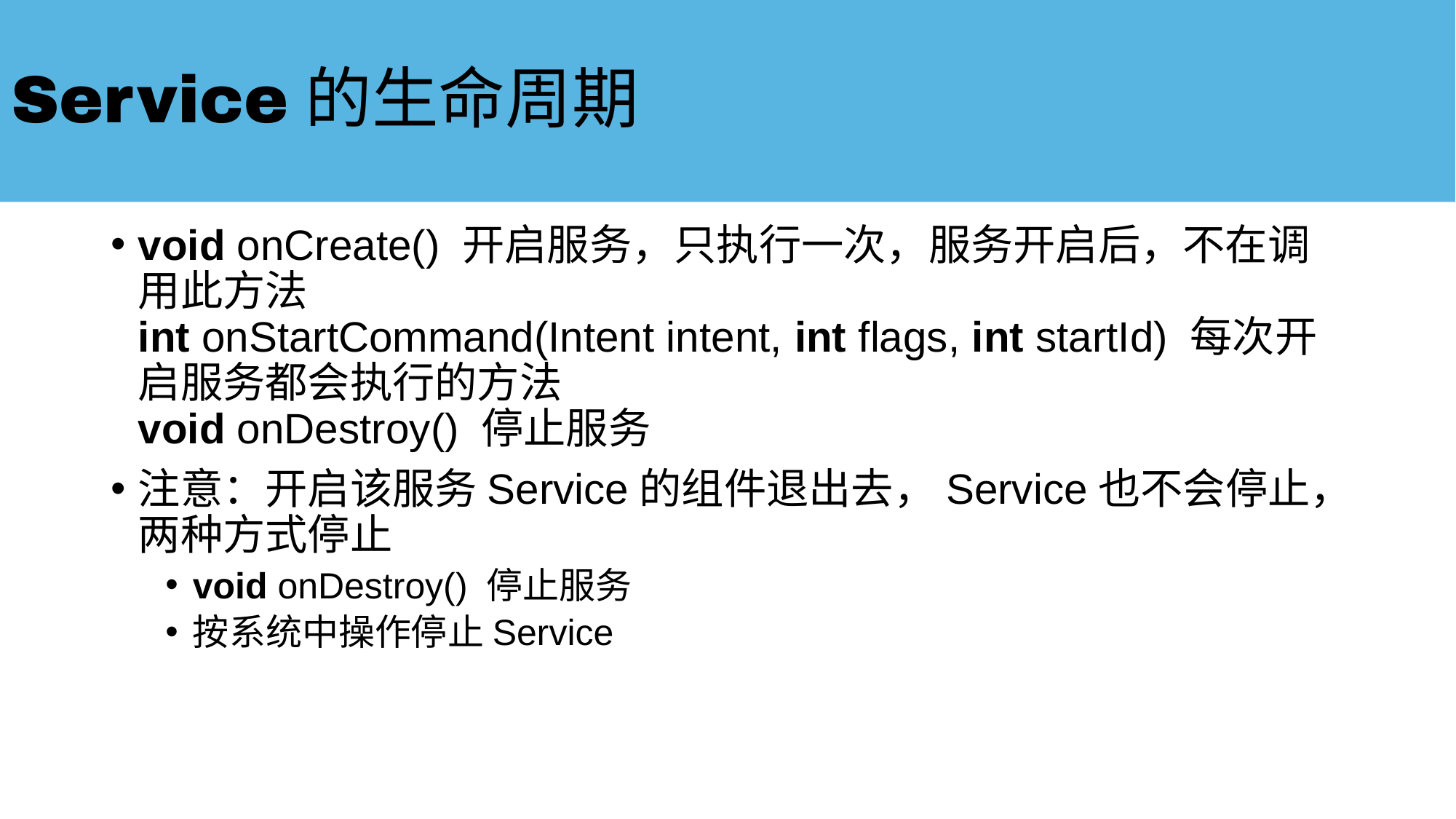

# Service的生命周期
void onCreate() 开启服务，只执行一次，服务开启后，不在调用此方法
int onStartCommand(Intent intent, int flags, int startId) 每次开启服务都会执行的方法
void onDestroy() 停止服务
注意：开启该服务Service的组件退出去，Service也不会停止，两种方式停止
void onDestroy() 停止服务
按系统中操作停止Service